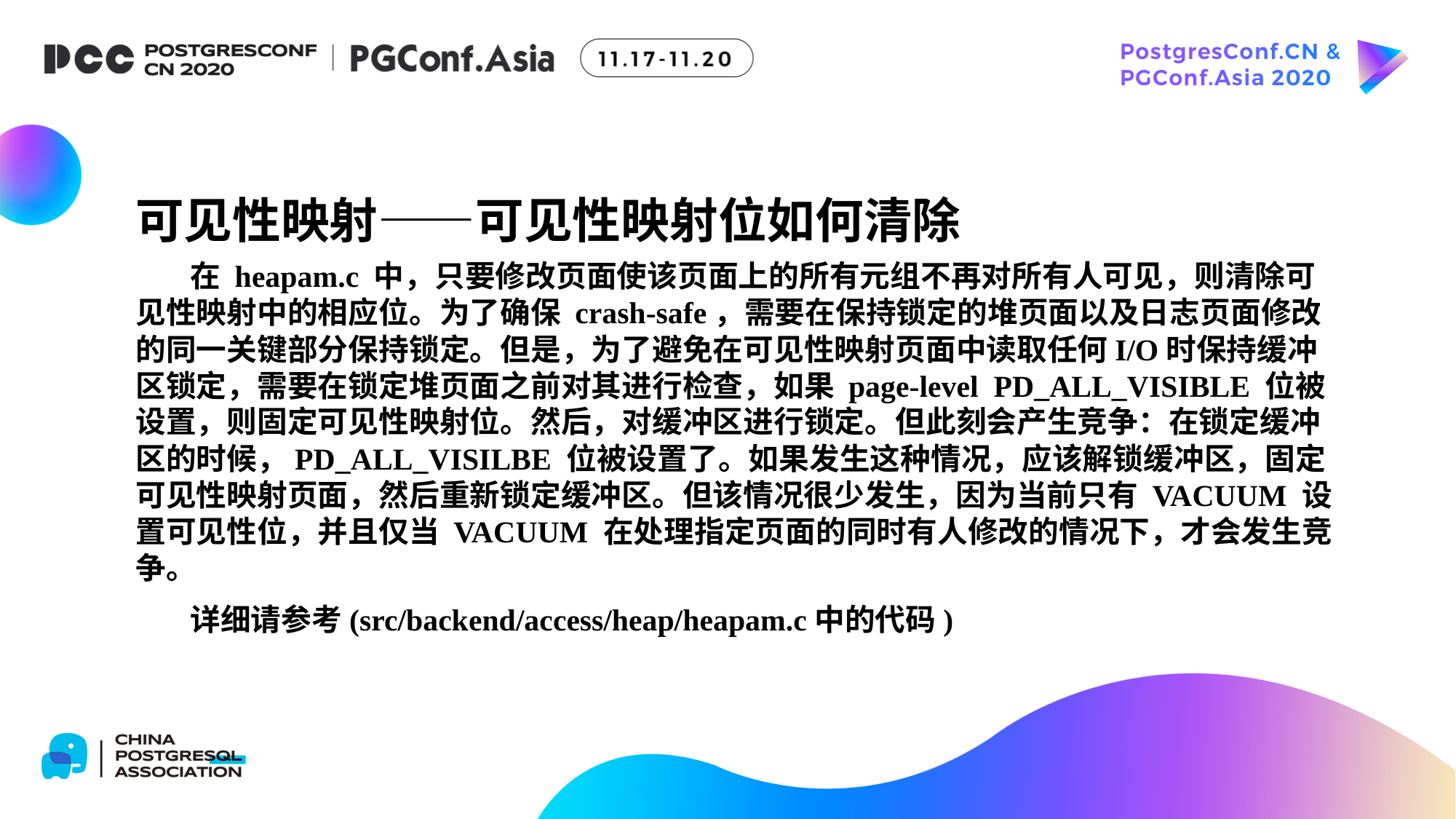

可见性映射——可见性映射位如何清除
在 heapam.c 中，只要修改页面使该页面上的所有元组不再对所有人可见，则清除可见性映射中的相应位。为了确保 crash-safe，需要在保持锁定的堆页面以及日志页面修改的同一关键部分保持锁定。但是，为了避免在可见性映射页面中读取任何I/O时保持缓冲区锁定，需要在锁定堆页面之前对其进行检查，如果 page-level  PD_ALL_VISIBLE 位被设置，则固定可见性映射位。然后，对缓冲区进行锁定。但此刻会产生竞争：在锁定缓冲区的时候，PD_ALL_VISILBE 位被设置了。如果发生这种情况，应该解锁缓冲区，固定可见性映射页面，然后重新锁定缓冲区。但该情况很少发生，因为当前只有 VACUUM 设置可见性位，并且仅当 VACUUM 在处理指定页面的同时有人修改的情况下，才会发生竞争。
详细请参考(src/backend/access/heap/heapam.c中的代码)